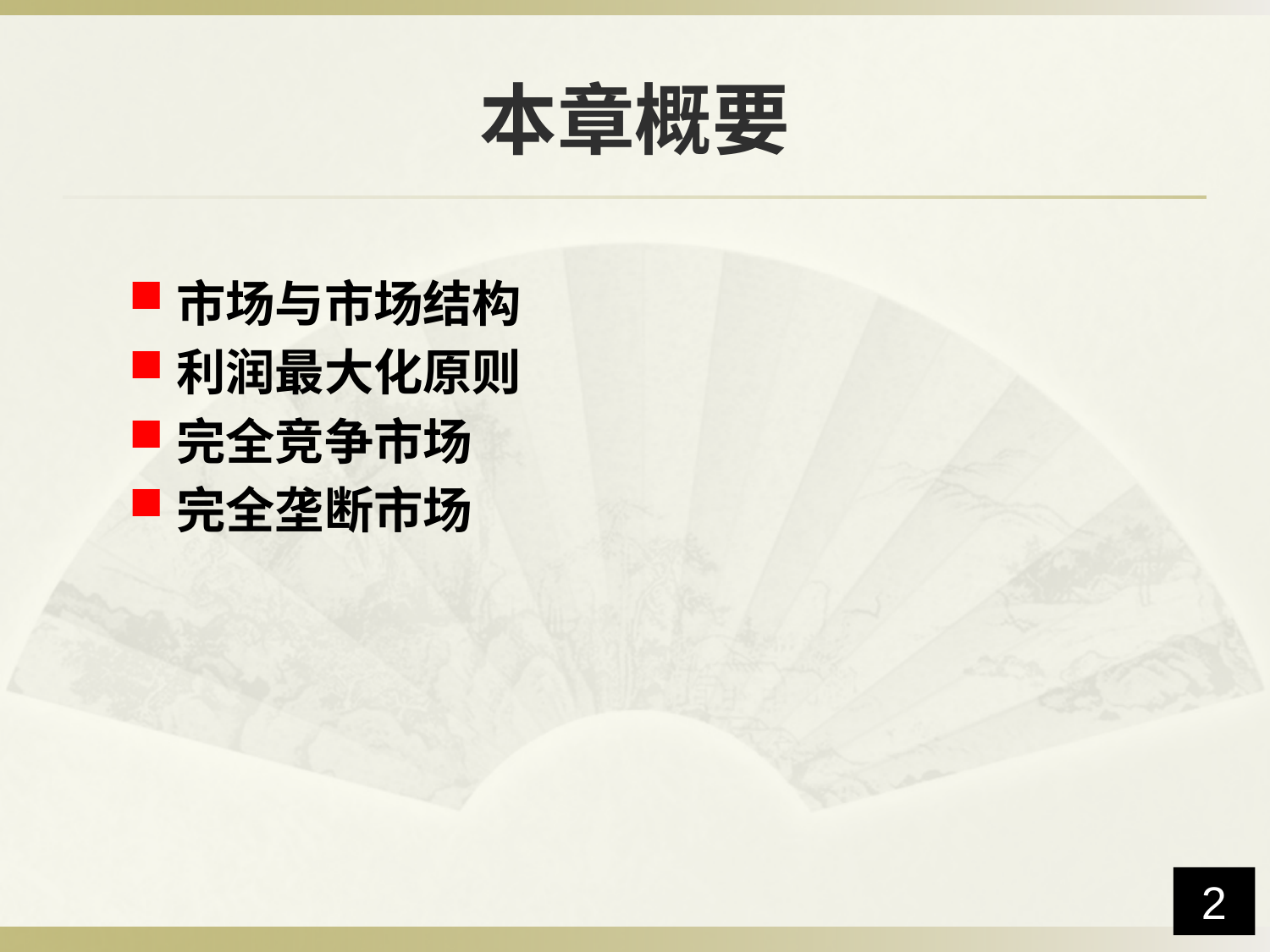

# 本章概要
市场与市场结构
利润最大化原则
完全竞争市场
完全垄断市场
2